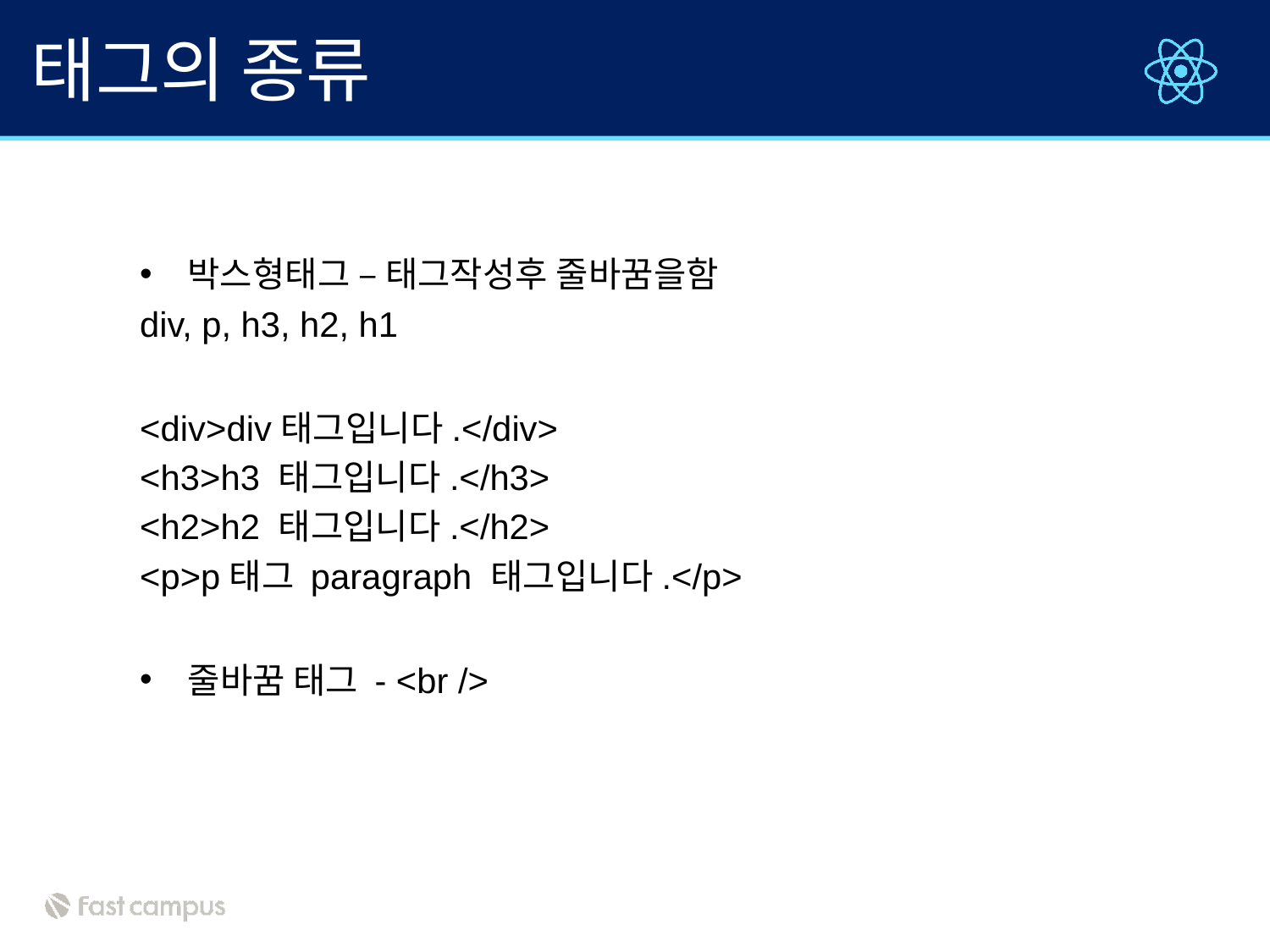

# 태그의 종류
박스형태그 – 태그작성후 줄바꿈을함
div, p, h3, h2, h1

<div>div태그입니다.</div>
<h3>h3 태그입니다.</h3>
<h2>h2 태그입니다.</h2>
<p>p태그 paragraph 태그입니다.</p>

줄바꿈 태그 - <br />